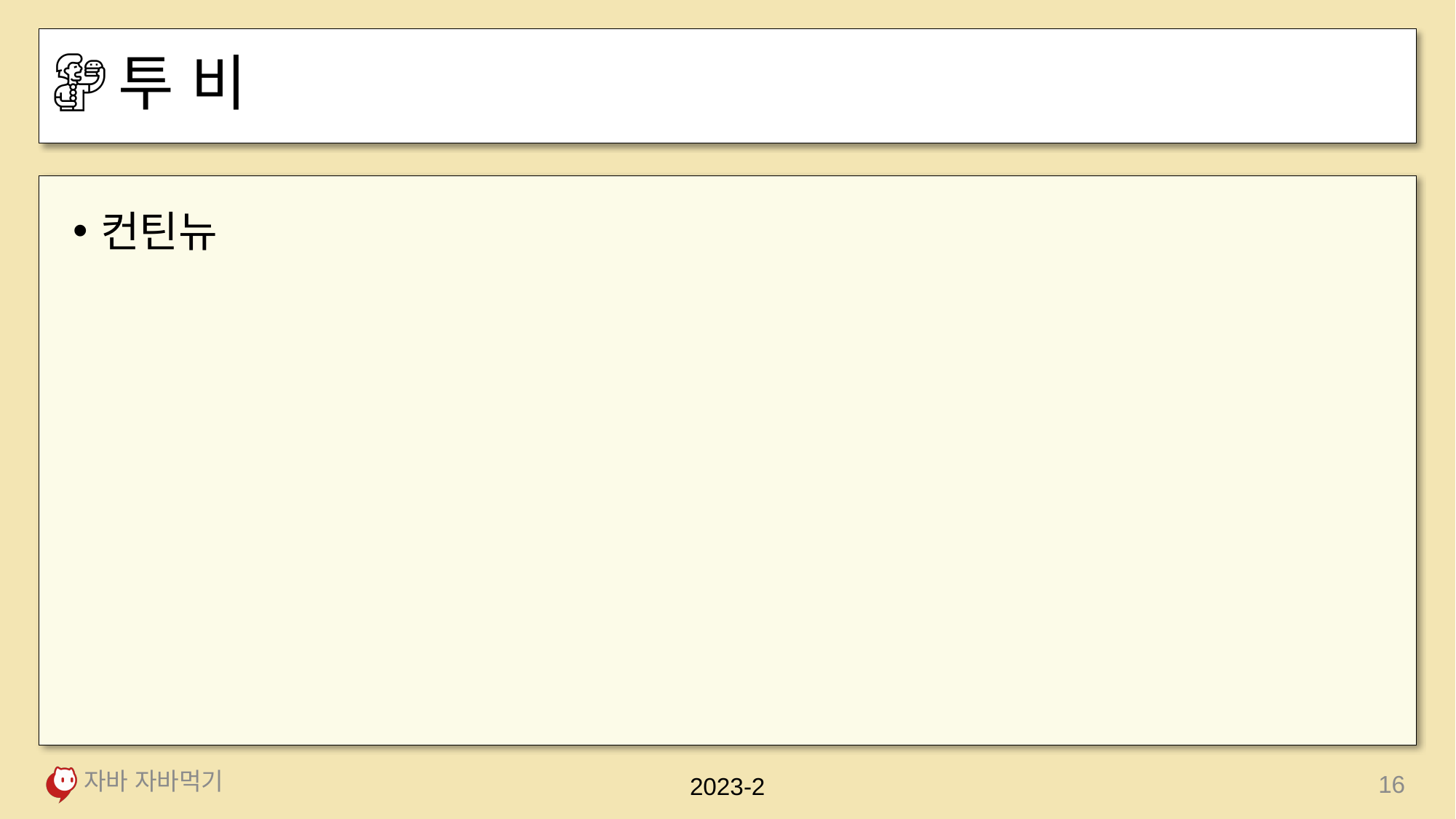

# 투 비
컨틴뉴
자바 자바먹기
16